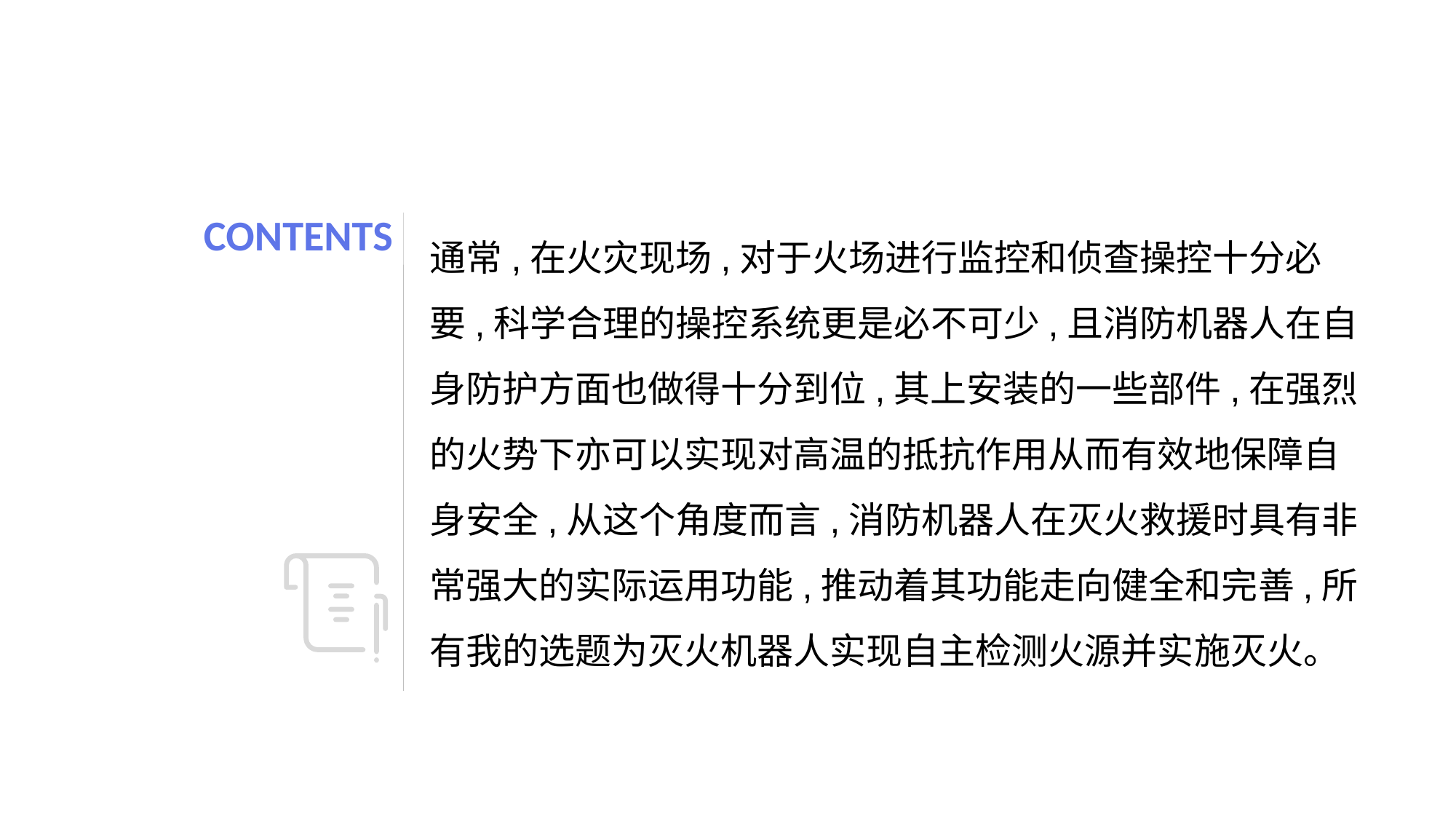

CONTENTS
通常,在火灾现场,对于火场进行监控和侦查操控十分必要,科学合理的操控系统更是必不可少,且消防机器人在自身防护方面也做得十分到位,其上安装的一些部件,在强烈的火势下亦可以实现对高温的抵抗作用从而有效地保障自身安全,从这个角度而言,消防机器人在灭火救援时具有非常强大的实际运用功能,推动着其功能走向健全和完善,所有我的选题为灭火机器人实现自主检测火源并实施灭火。